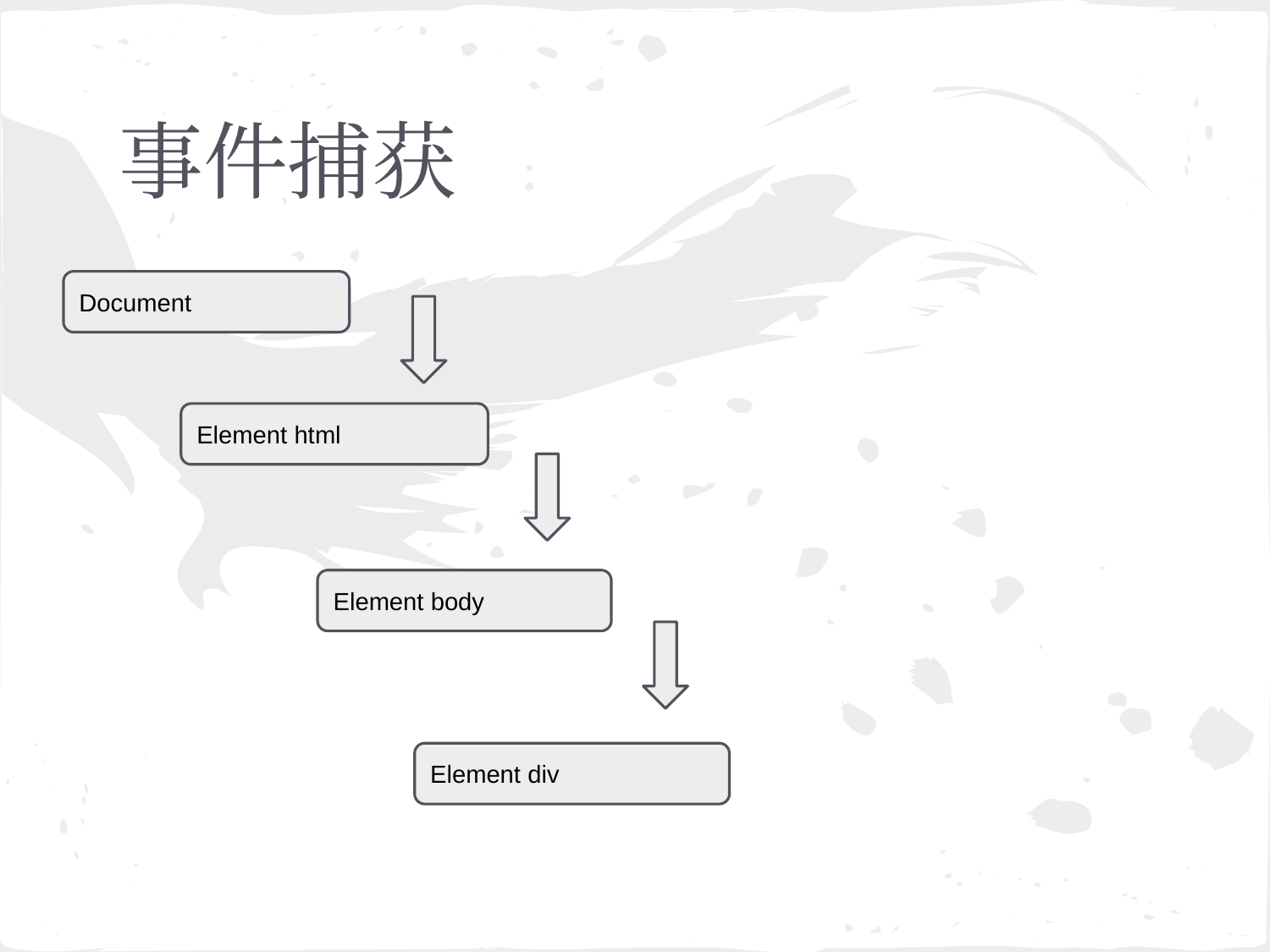

# 事件捕获

Document

Element html

Element body

Element div